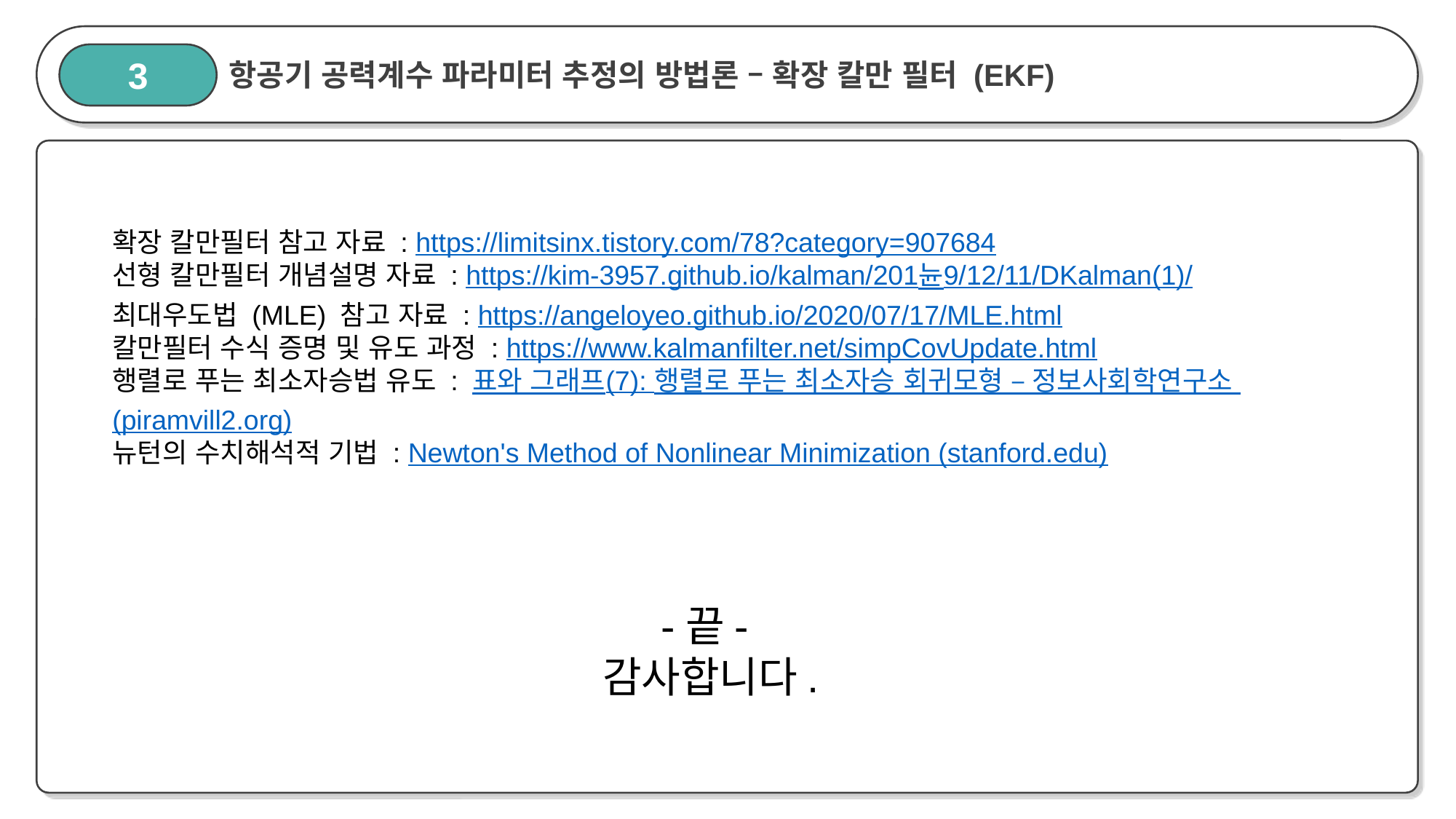

항공기 공력계수 파라미터 추정의 방법론 – 확장 칼만 필터 (EKF)
3

확장 칼만필터 참고 자료 : https://limitsinx.tistory.com/78?category=907684
선형 칼만필터 개념설명 자료 : https://kim-3957.github.io/kalman/201뉸9/12/11/DKalman(1)/
최대우도법 (MLE) 참고 자료 : https://angeloyeo.github.io/2020/07/17/MLE.html
칼만필터 수식 증명 및 유도 과정 : https://www.kalmanfilter.net/simpCovUpdate.html
행렬로 푸는 최소자승법 유도 : 표와 그래프(7): 행렬로 푸는 최소자승 회귀모형 – 정보사회학연구소 (piramvill2.org)
뉴턴의 수치해석적 기법 : Newton's Method of Nonlinear Minimization (stanford.edu)

-끝-
감사합니다.